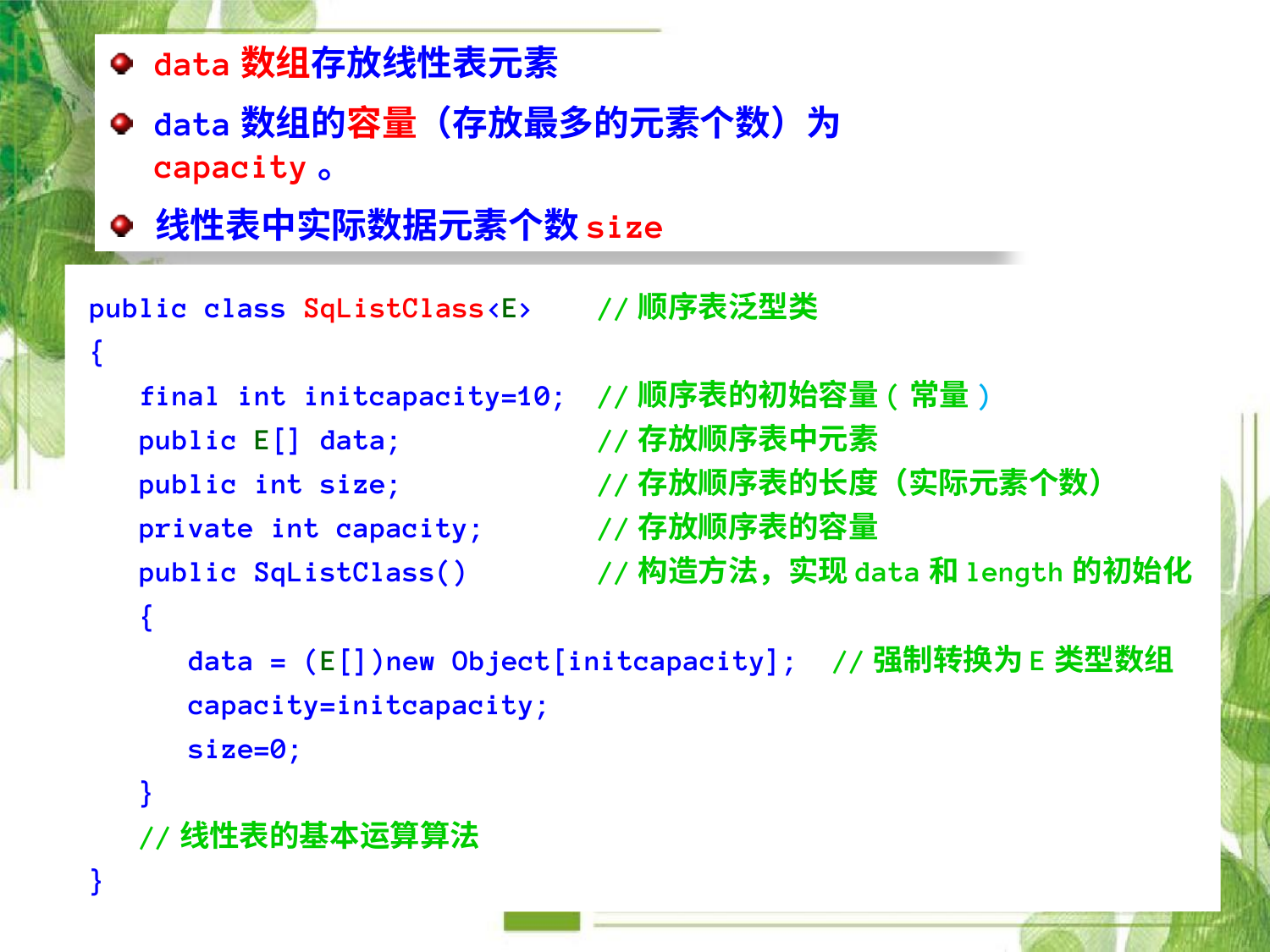

data数组存放线性表元素
data数组的容量（存放最多的元素个数）为capacity。
线性表中实际数据元素个数size
public class SqListClass<E> 	//顺序表泛型类
{
   final int initcapacity=10;	//顺序表的初始容量(常量)
   public E[] data;		//存放顺序表中元素
   public int size;    		//存放顺序表的长度（实际元素个数）
   private int capacity;    	//存放顺序表的容量
   public SqListClass() 	//构造方法，实现data和length的初始化
   {
      data = (E[])new Object[initcapacity];  //强制转换为E类型数组
      capacity=initcapacity;
      size=0;
   }
   //线性表的基本运算算法
}